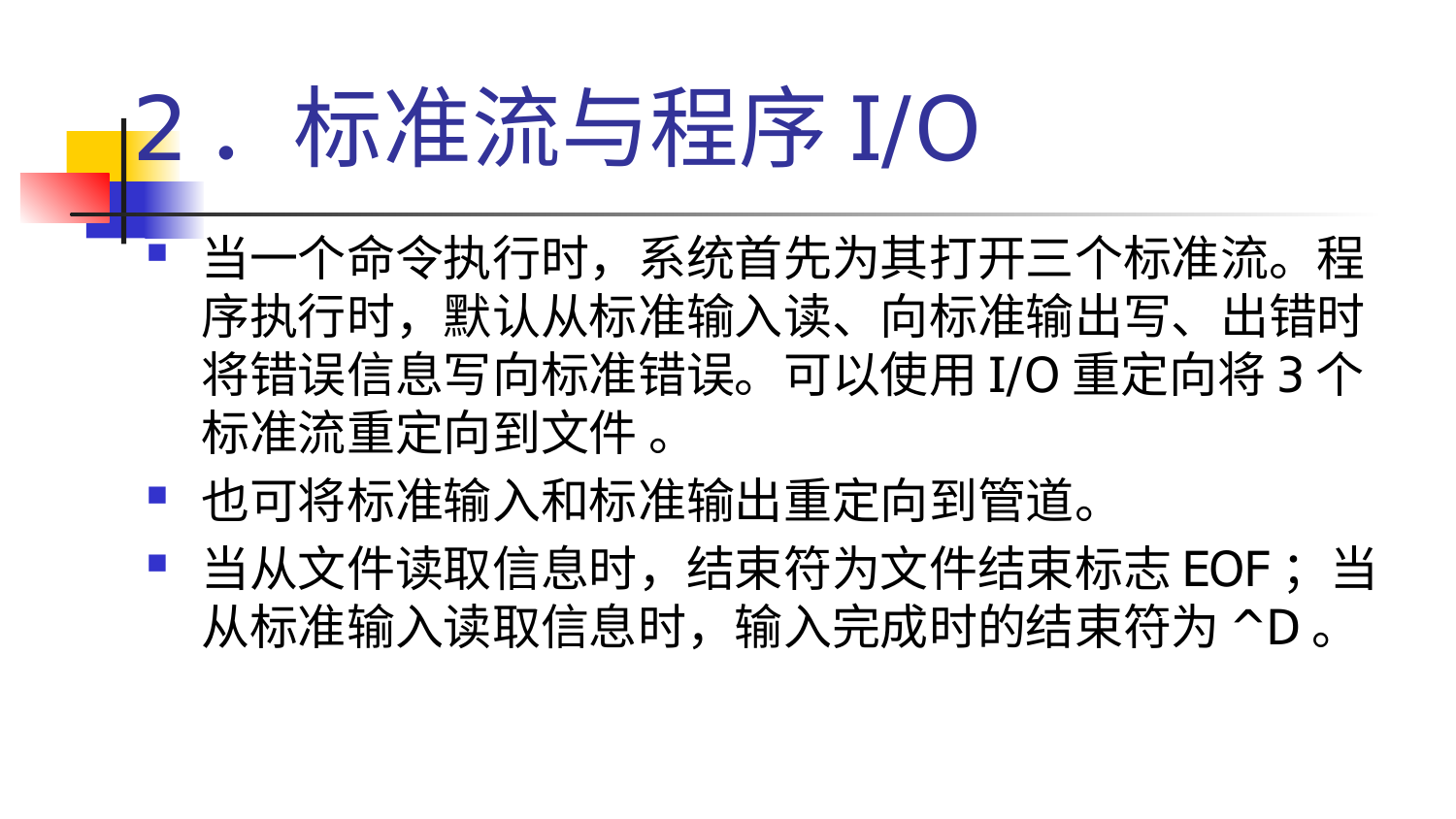

# 2．标准流与程序I/O
当一个命令执行时，系统首先为其打开三个标准流。程序执行时，默认从标准输入读、向标准输出写、出错时将错误信息写向标准错误。可以使用I/O重定向将3个标准流重定向到文件 。
也可将标准输入和标准输出重定向到管道。
当从文件读取信息时，结束符为文件结束标志EOF；当从标准输入读取信息时，输入完成时的结束符为^D。